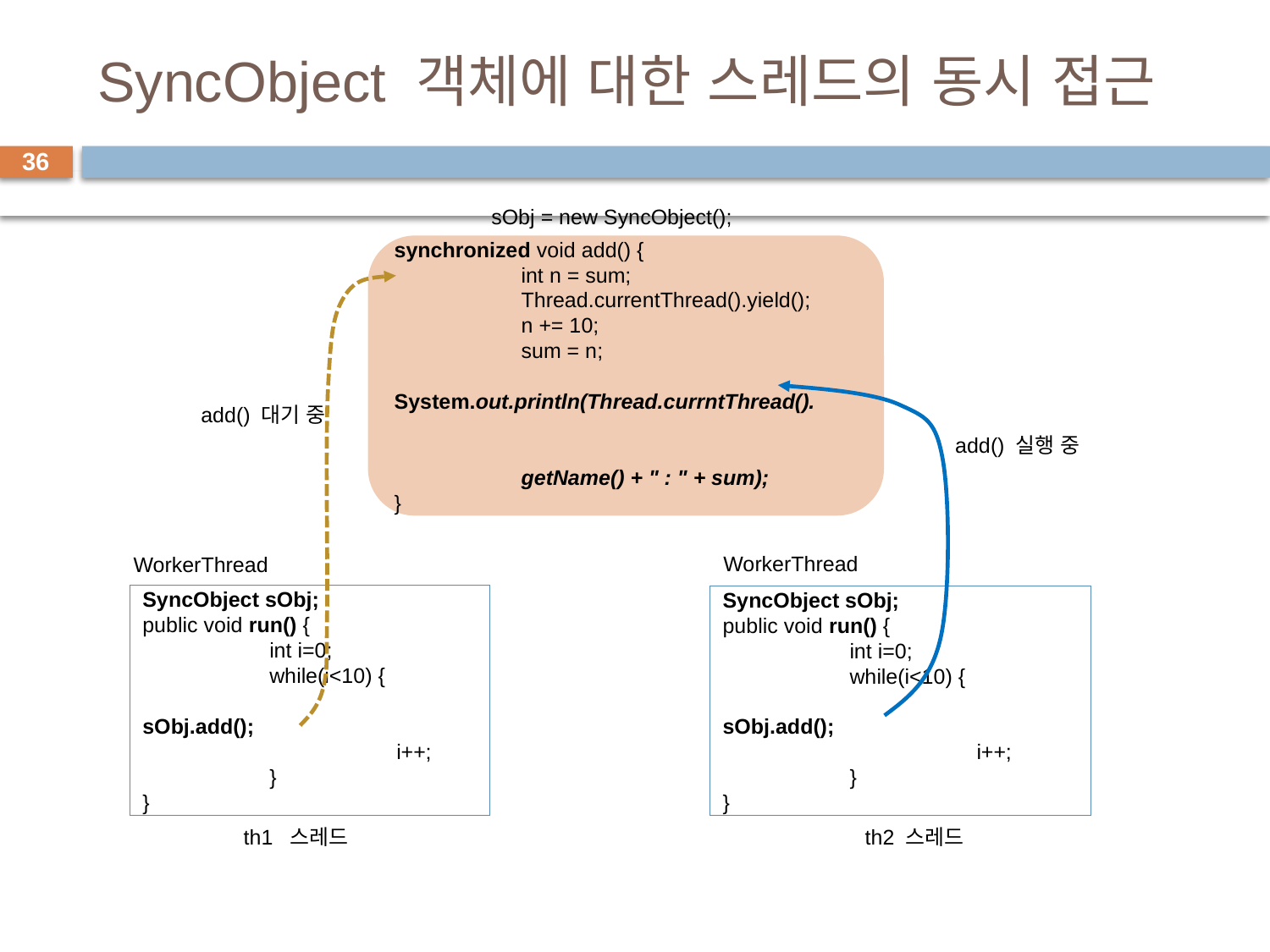

# SyncObject 객체에 대한 스레드의 동시 접근
36
sObj = new SyncObject();
synchronized void add() {
	int n = sum;
	Thread.currentThread().yield();
	n += 10;
	sum = n;
	System.out.println(Thread.currntThread().
							getName() + " : " + sum);
}

add() 대기 중
add() 실행 중
WorkerThread
WorkerThread
SyncObject sObj;
public void run() {
	int i=0;
	while(i<10) {
		sObj.add();
		i++;
	}
}
SyncObject sObj;
public void run() {
	int i=0;
	while(i<10) {
		sObj.add();
		i++;
	}
}
th1  스레드
th2 스레드